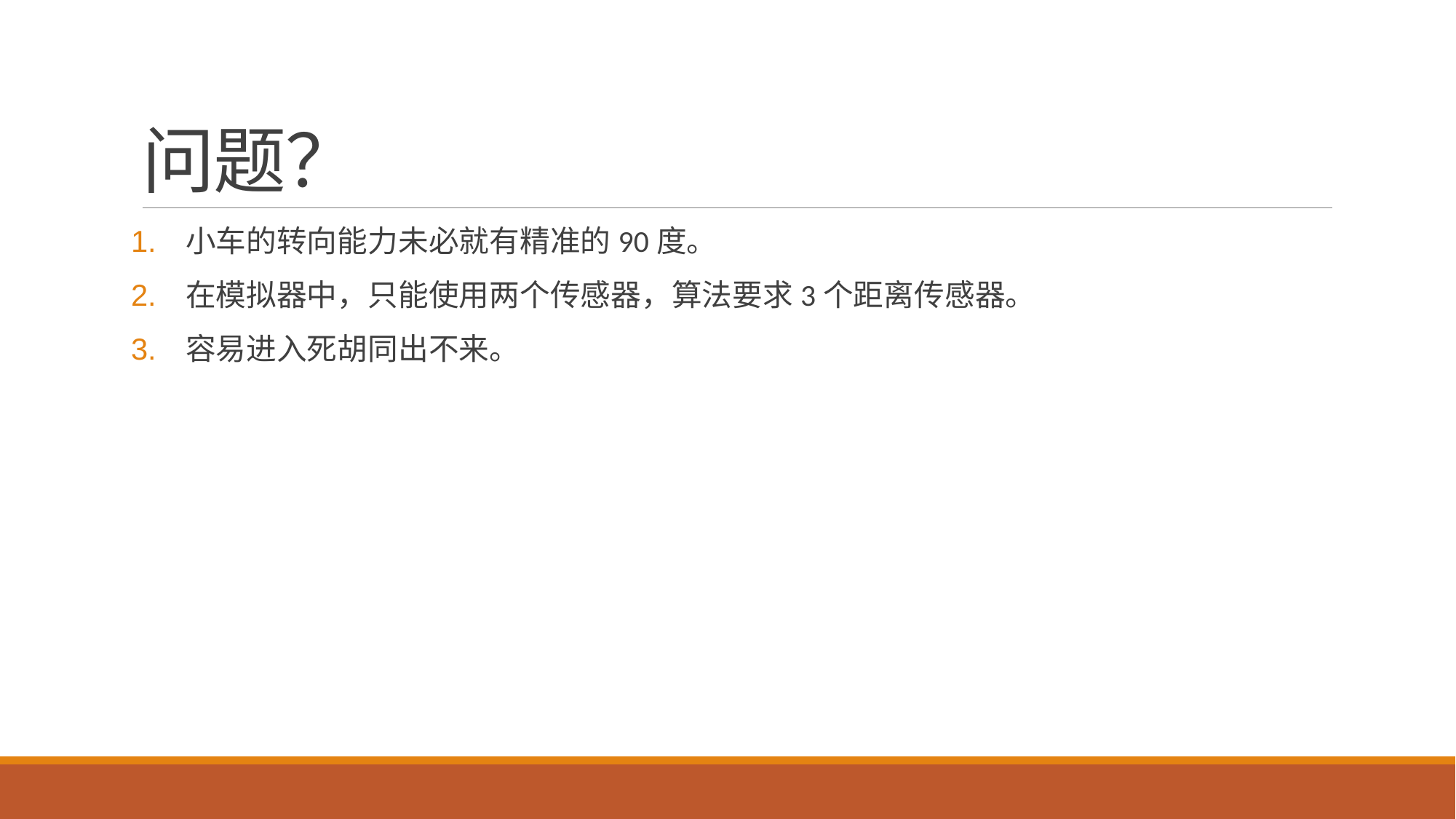

# 问题？
小车的转向能力未必就有精准的90度。
在模拟器中，只能使用两个传感器，算法要求3个距离传感器。
容易进入死胡同出不来。